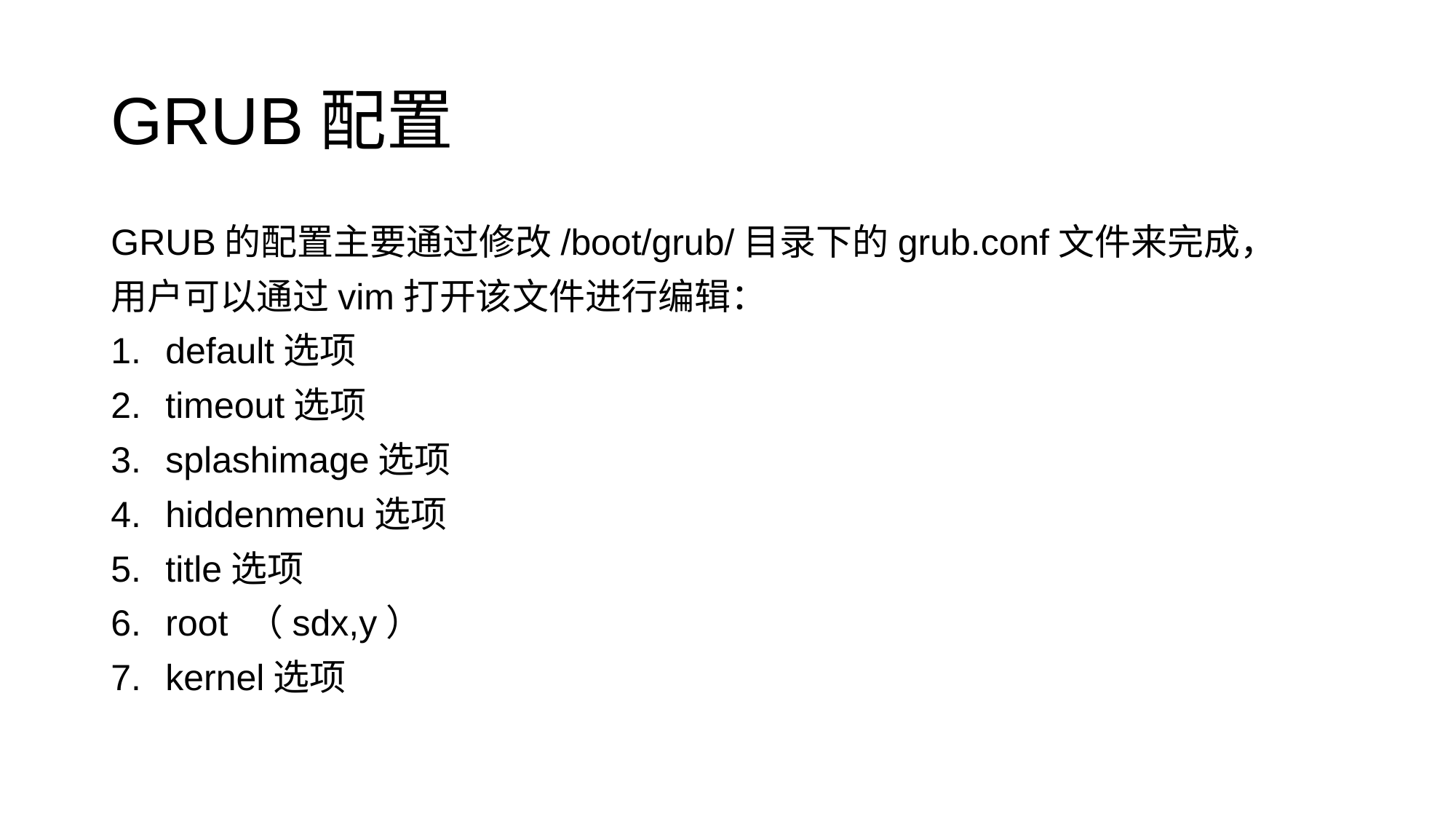

# GRUB配置
GRUB的配置主要通过修改/boot/grub/目录下的grub.conf文件来完成，
用户可以通过vim打开该文件进行编辑：
default选项
timeout选项
splashimage选项
hiddenmenu选项
title选项
root （sdx,y）
kernel选项